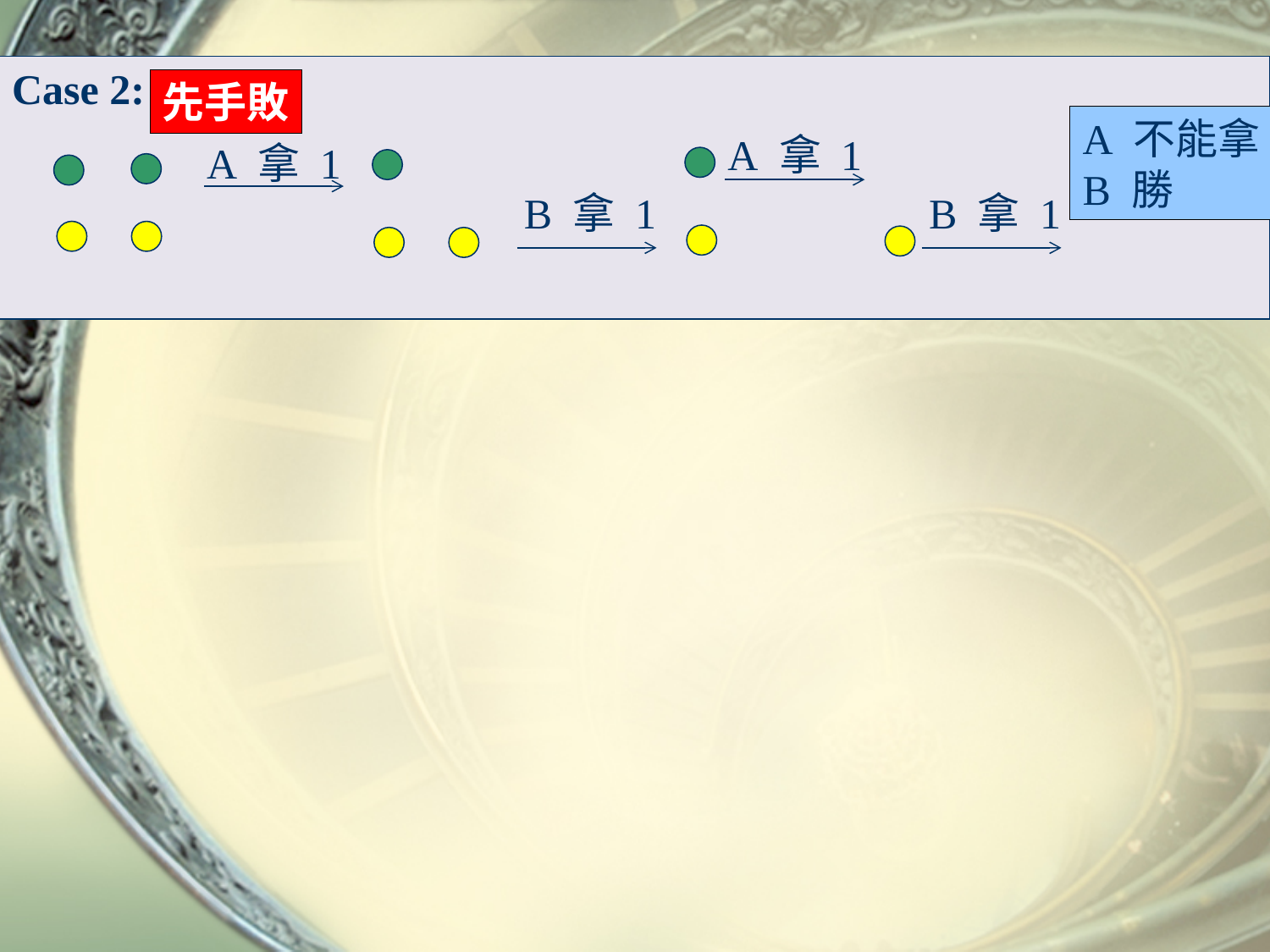

Case 2:

先手敗
A 不能拿
B 勝
A 拿 1
A 拿 1

B 拿 1
B 拿 1